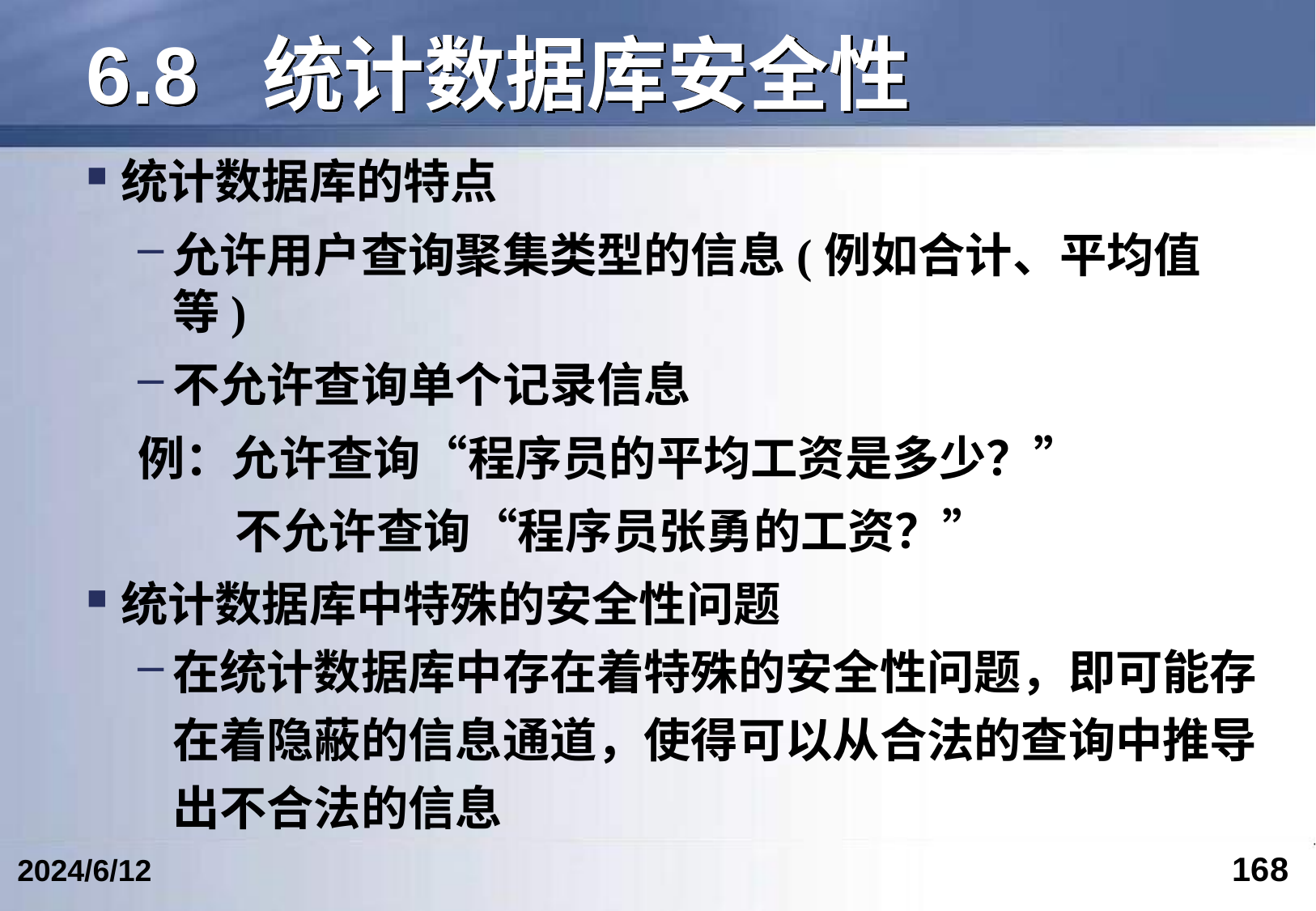

# 6.8  统计数据库安全性
统计数据库的特点
允许用户查询聚集类型的信息(例如合计、平均值等)
不允许查询单个记录信息
例：允许查询“程序员的平均工资是多少？”
        不允许查询“程序员张勇的工资？”
统计数据库中特殊的安全性问题
在统计数据库中存在着特殊的安全性问题，即可能存在着隐蔽的信息通道，使得可以从合法的查询中推导出不合法的信息
168
2024/6/12